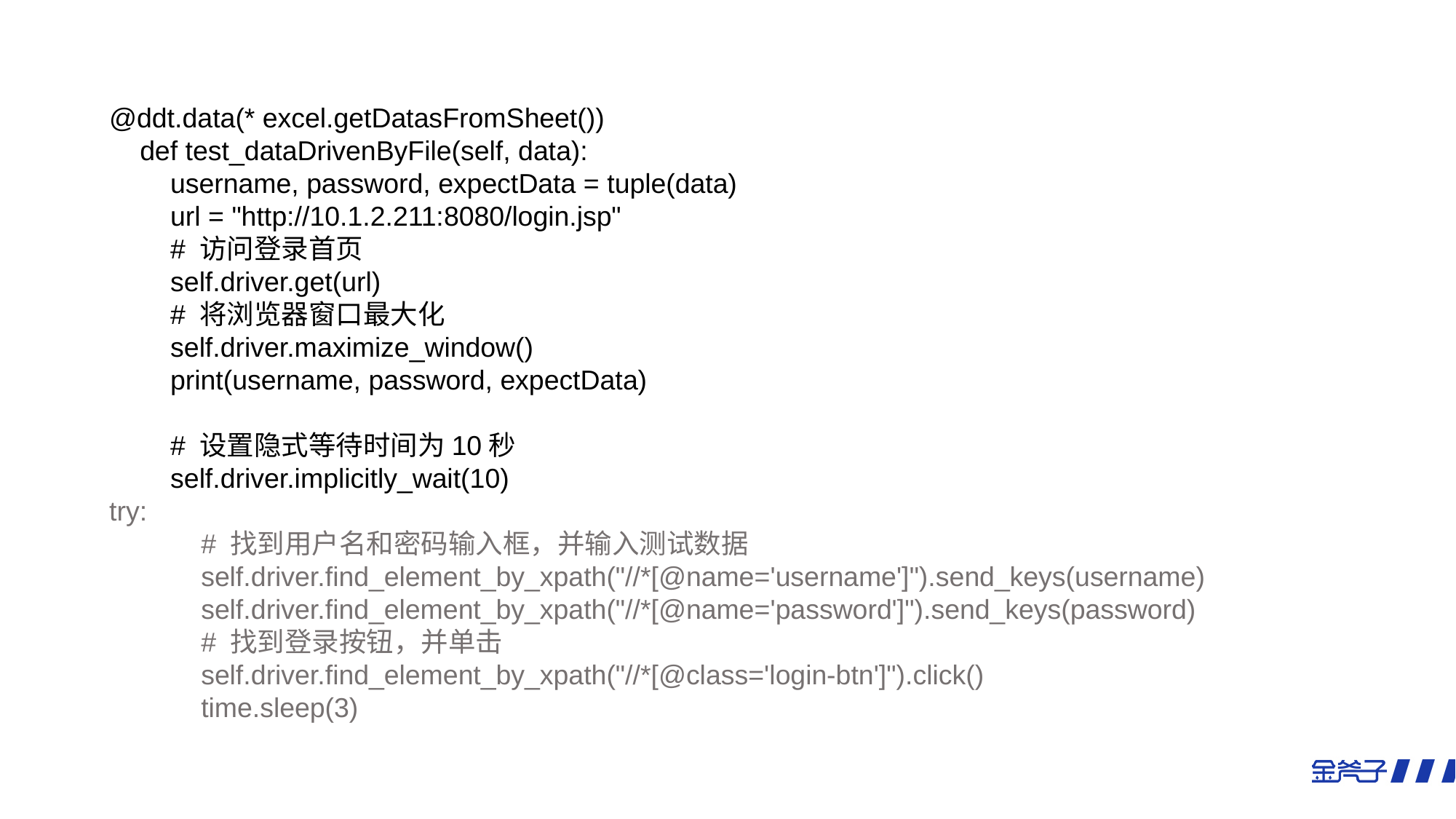

@ddt.data(* excel.getDatasFromSheet())
    def test_dataDrivenByFile(self, data):
        username, password, expectData = tuple(data)
        url = "http://10.1.2.211:8080/login.jsp"
        # 访问登录首页
        self.driver.get(url)
        # 将浏览器窗口最大化
        self.driver.maximize_window()
        print(username, password, expectData)

        # 设置隐式等待时间为10秒
        self.driver.implicitly_wait(10)
try:
            # 找到用户名和密码输入框，并输入测试数据
            self.driver.find_element_by_xpath("//*[@name='username']").send_keys(username)
            self.driver.find_element_by_xpath("//*[@name='password']").send_keys(password)
            # 找到登录按钮，并单击
            self.driver.find_element_by_xpath("//*[@class='login-btn']").click()
            time.sleep(3)